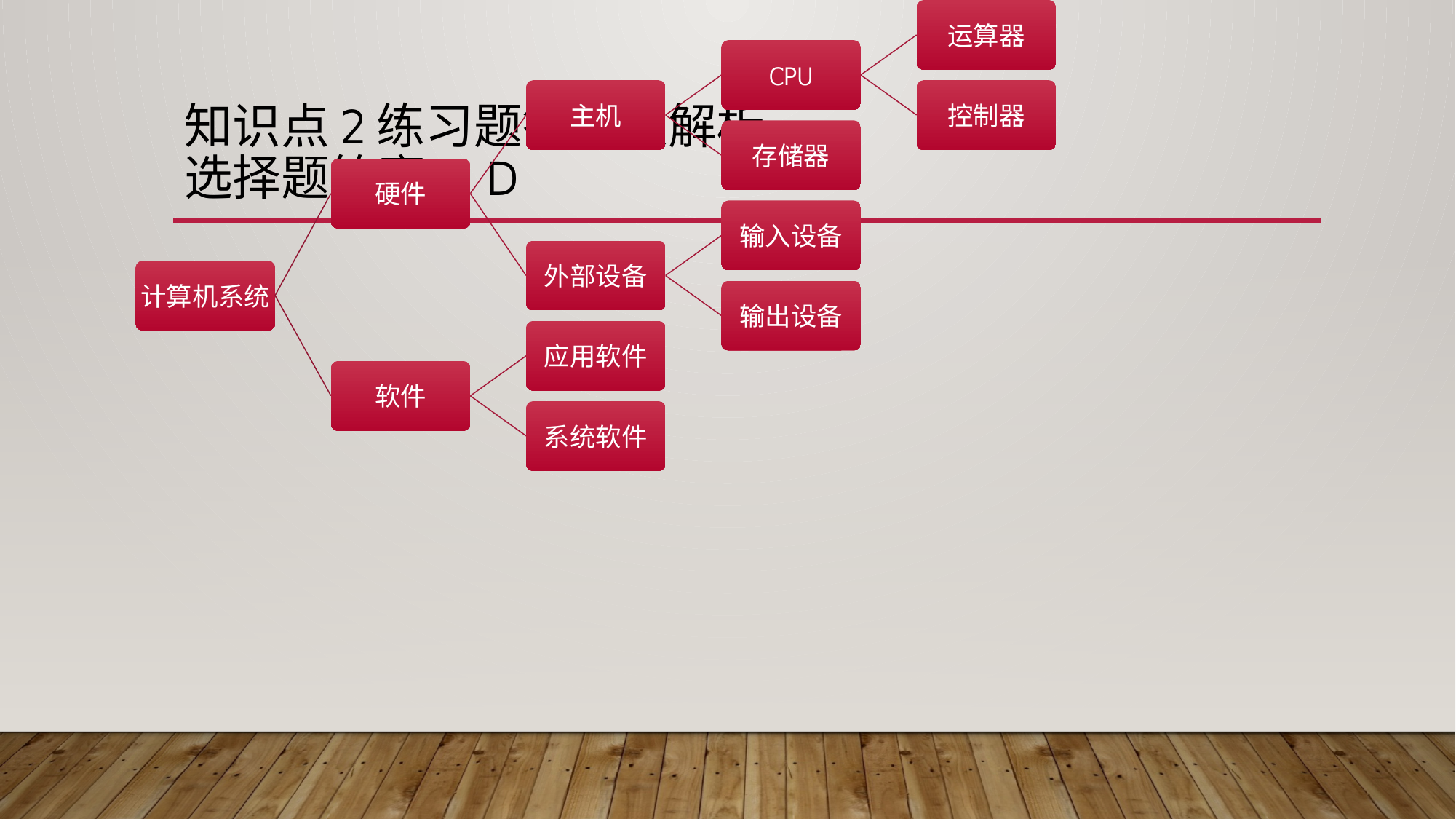

# 知识点2练习题答案及解析 选择题答案：D
计算机系统

硬件

主机

CPU

运算器

控制器

存储器

外部设备

输入设备

输出设备

软件

应用软件

系统软件